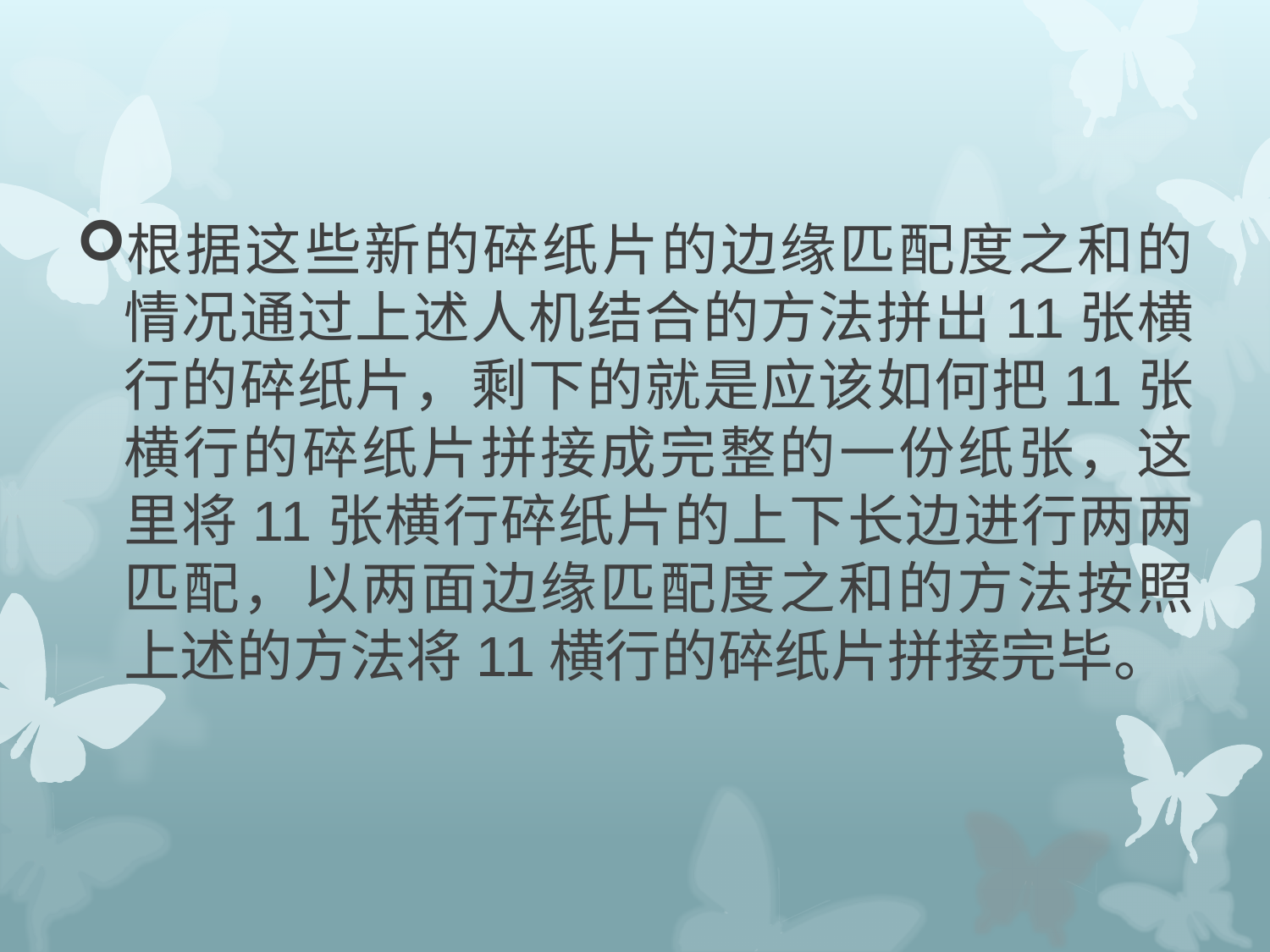

#
根据这些新的碎纸片的边缘匹配度之和的情况通过上述人机结合的方法拼出11张横行的碎纸片，剩下的就是应该如何把11张横行的碎纸片拼接成完整的一份纸张，这里将11张横行碎纸片的上下长边进行两两匹配，以两面边缘匹配度之和的方法按照上述的方法将11横行的碎纸片拼接完毕。